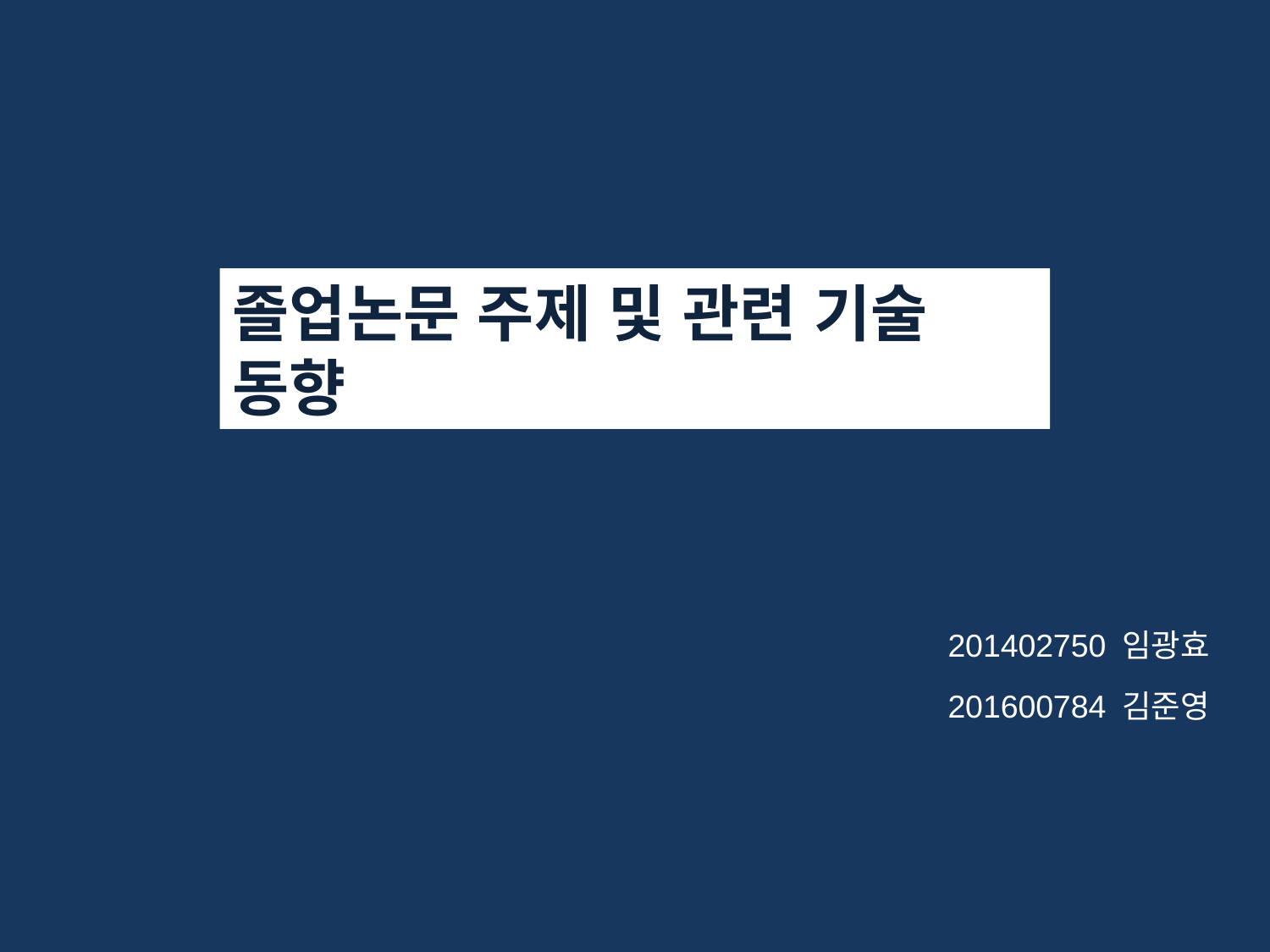

졸업논문 주제 및 관련 기술 동향
201402750 임광효
201600784 김준영